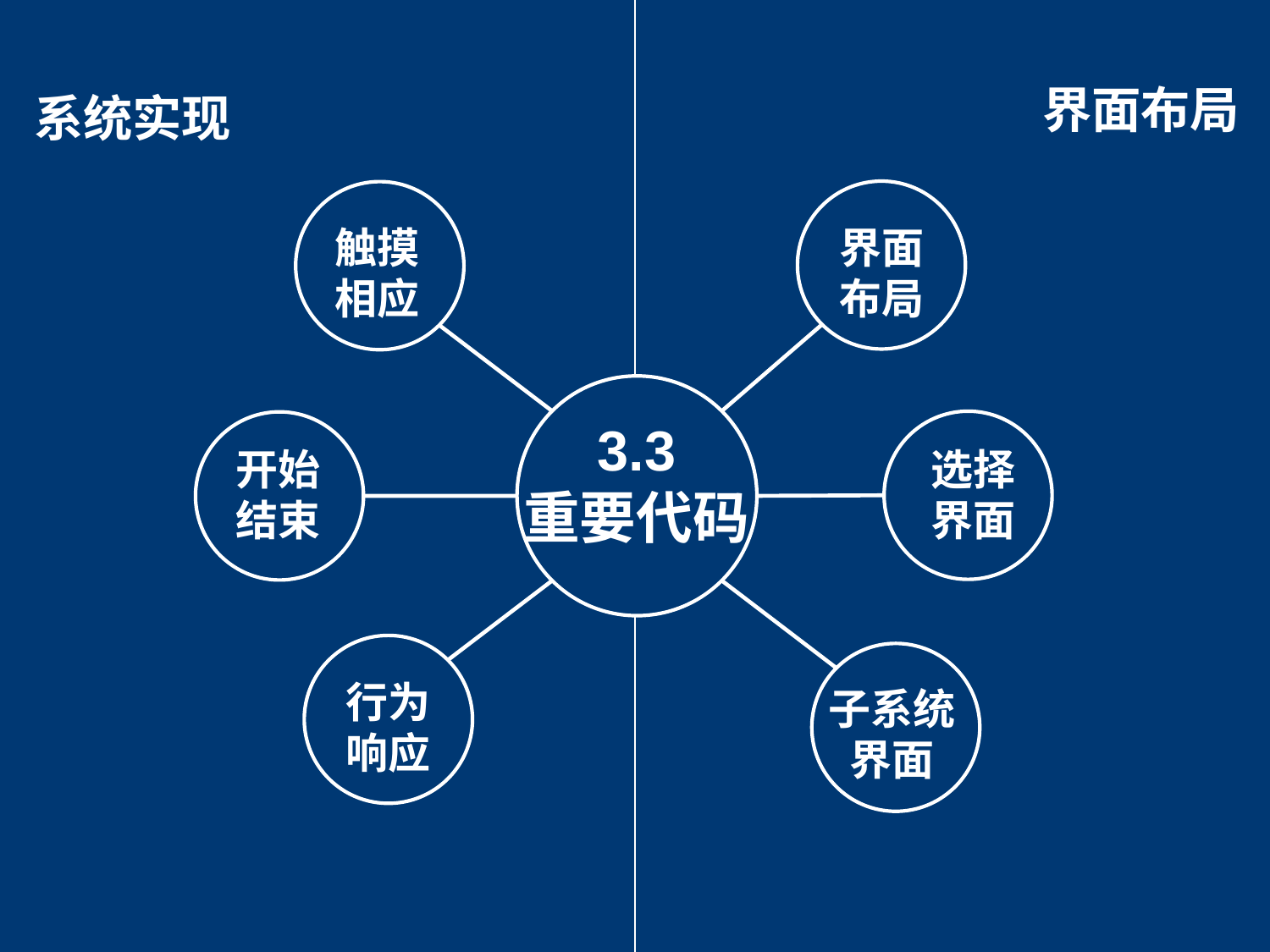

界面布局
系统实现

界面
布局

触摸
相应

3.3
重要代码

选择
界面

开始
结束

行为
响应

子系统
界面